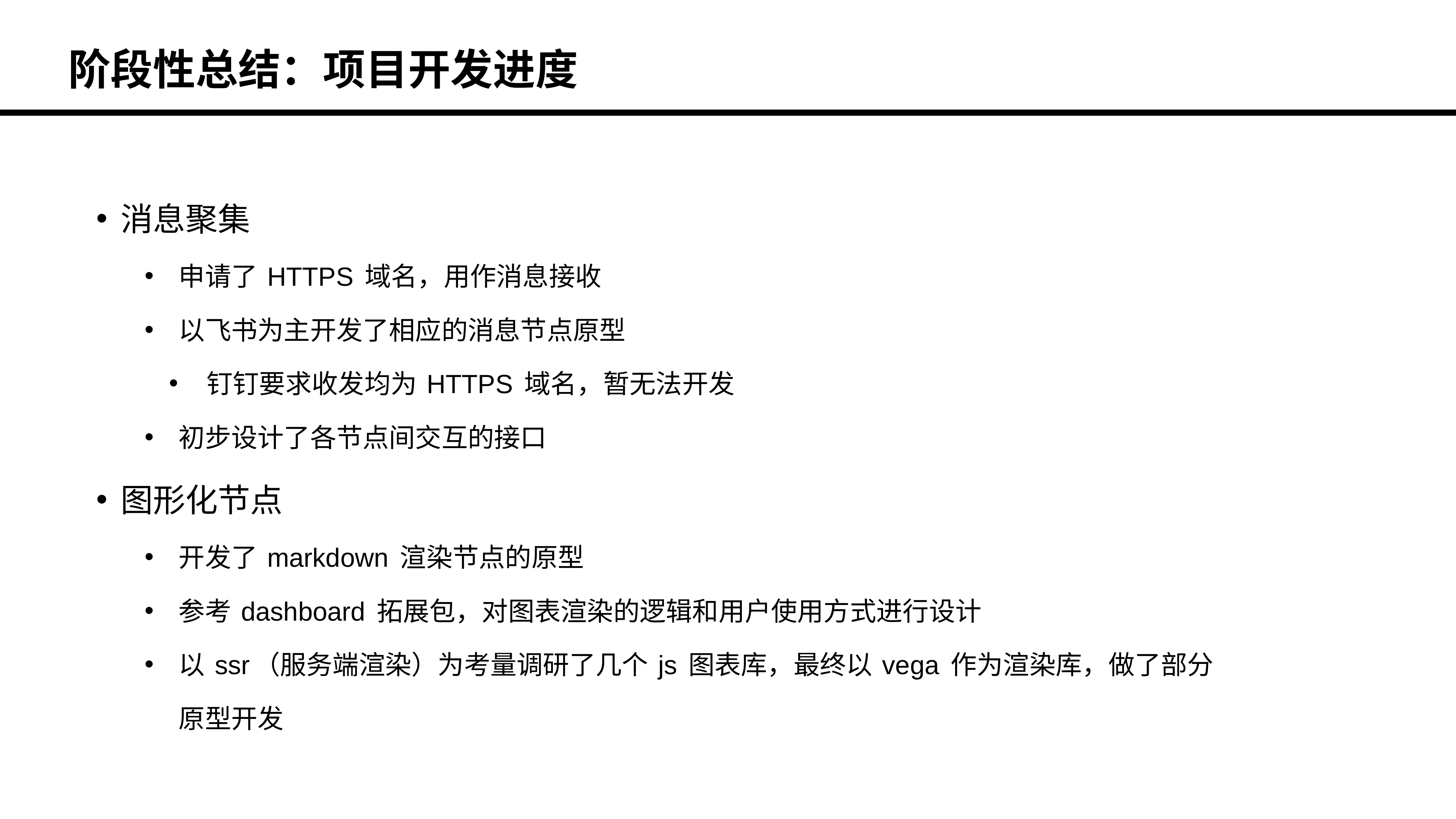

阶段性总结：项目开发进度

消息聚集
申请了 HTTPS 域名，用作消息接收
以飞书为主开发了相应的消息节点原型
钉钉要求收发均为 HTTPS 域名，暂无法开发
初步设计了各节点间交互的接口
图形化节点
开发了 markdown 渲染节点的原型
参考 dashboard 拓展包，对图表渲染的逻辑和用户使用方式进行设计
以 ssr（服务端渲染）为考量调研了几个 js 图表库，最终以 vega 作为渲染库，做了部分原型开发